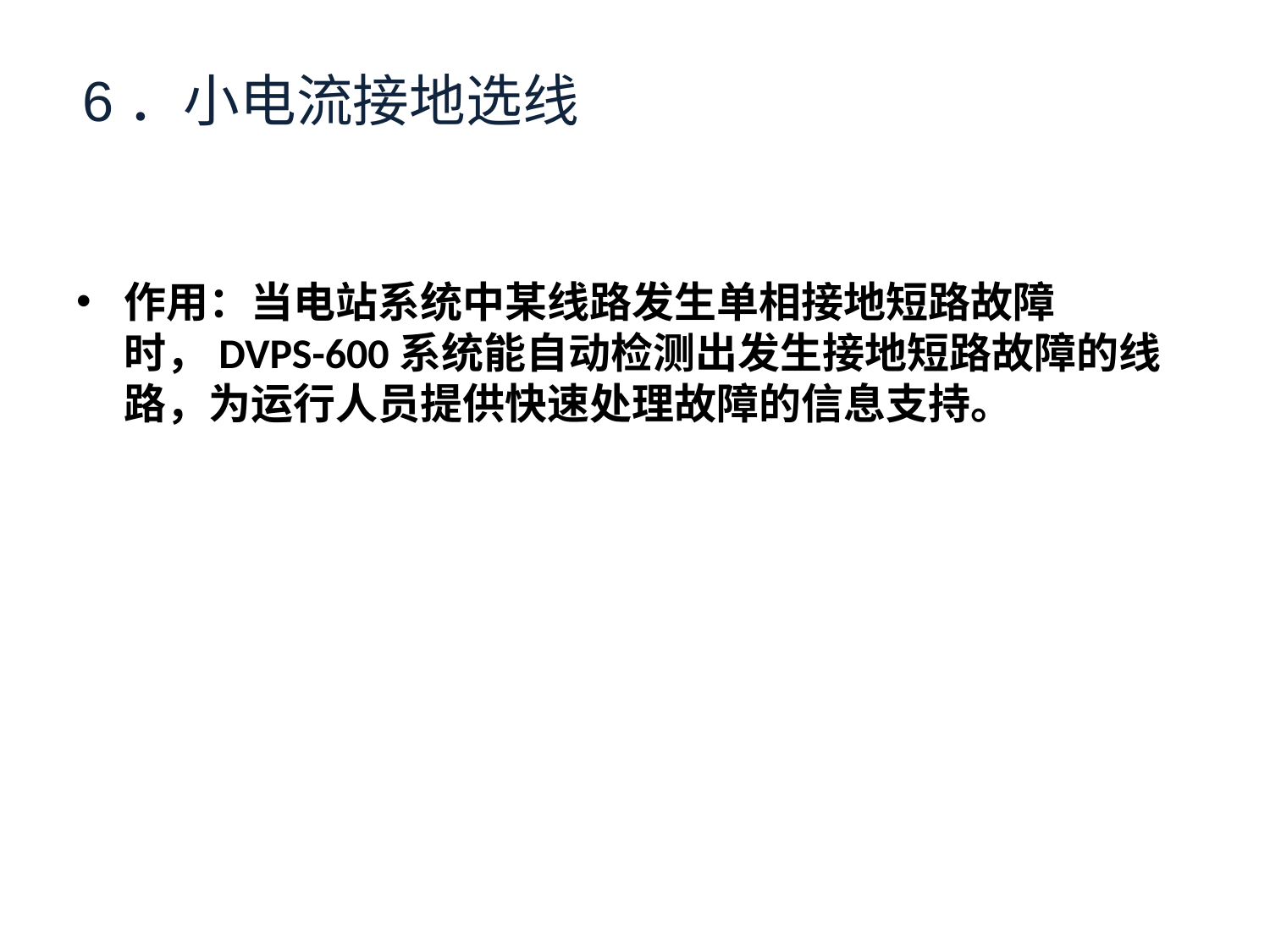

# 6．小电流接地选线
作用：当电站系统中某线路发生单相接地短路故障时，DVPS-600系统能自动检测出发生接地短路故障的线路，为运行人员提供快速处理故障的信息支持。